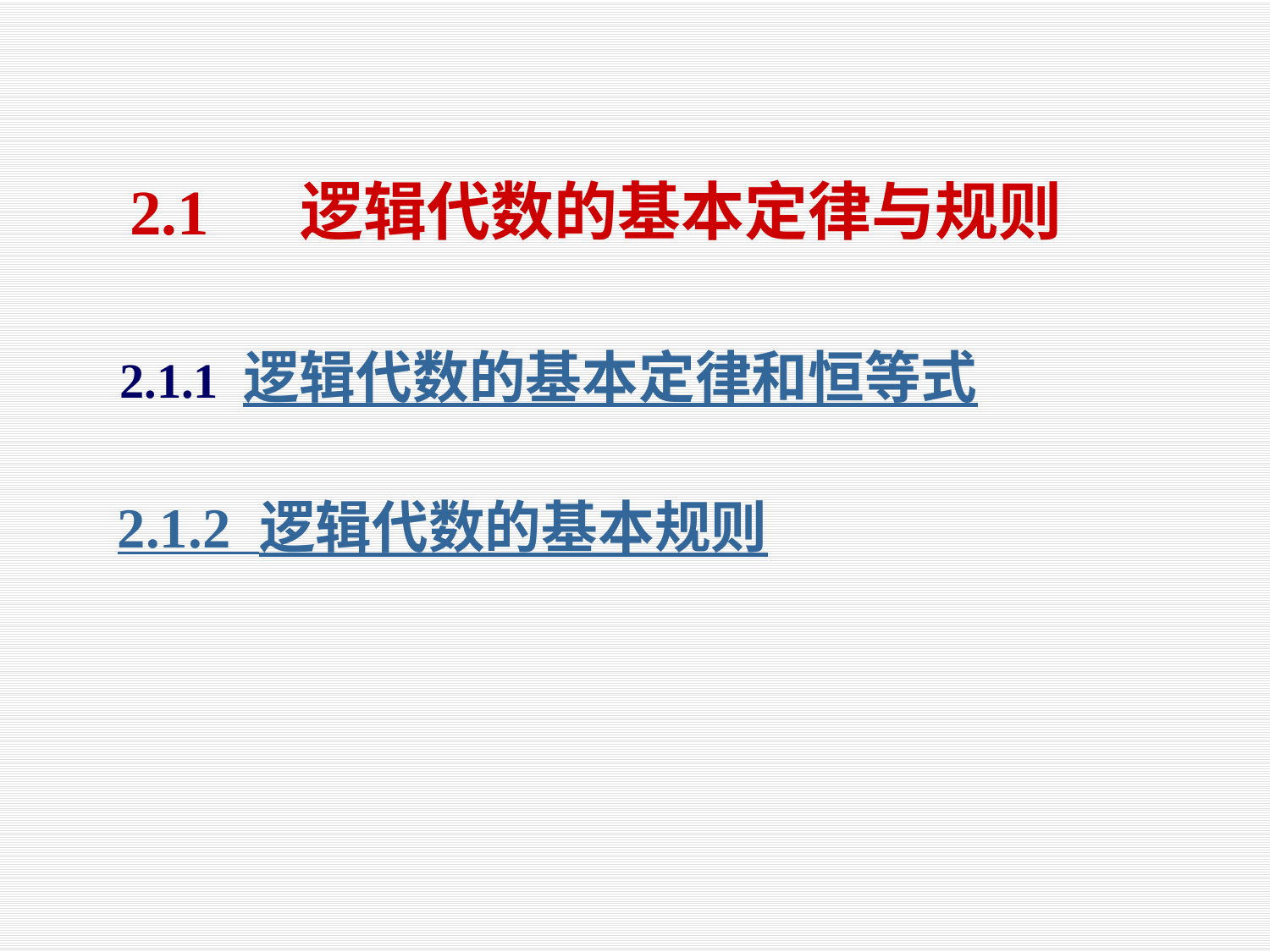

2.1  逻辑代数的基本定律与规则
 2.1.1  逻辑代数的基本定律和恒等式
2.1.2  逻辑代数的基本规则